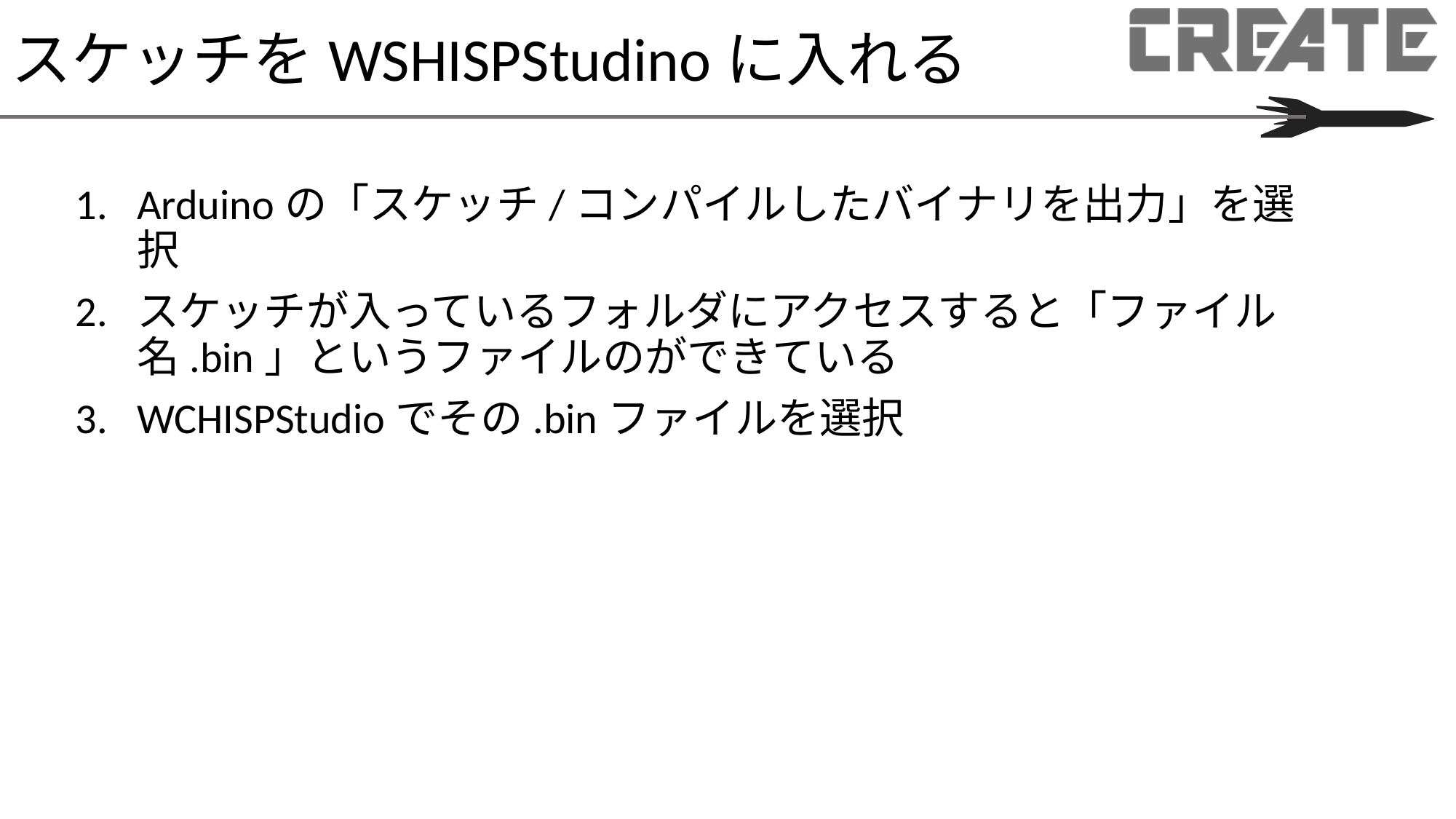

# スケッチをWSHISPStudinoに入れる
Arduinoの「スケッチ/コンパイルしたバイナリを出力」を選択
スケッチが入っているフォルダにアクセスすると「ファイル名.bin」というファイルのができている
WCHISPStudioでその.binファイルを選択